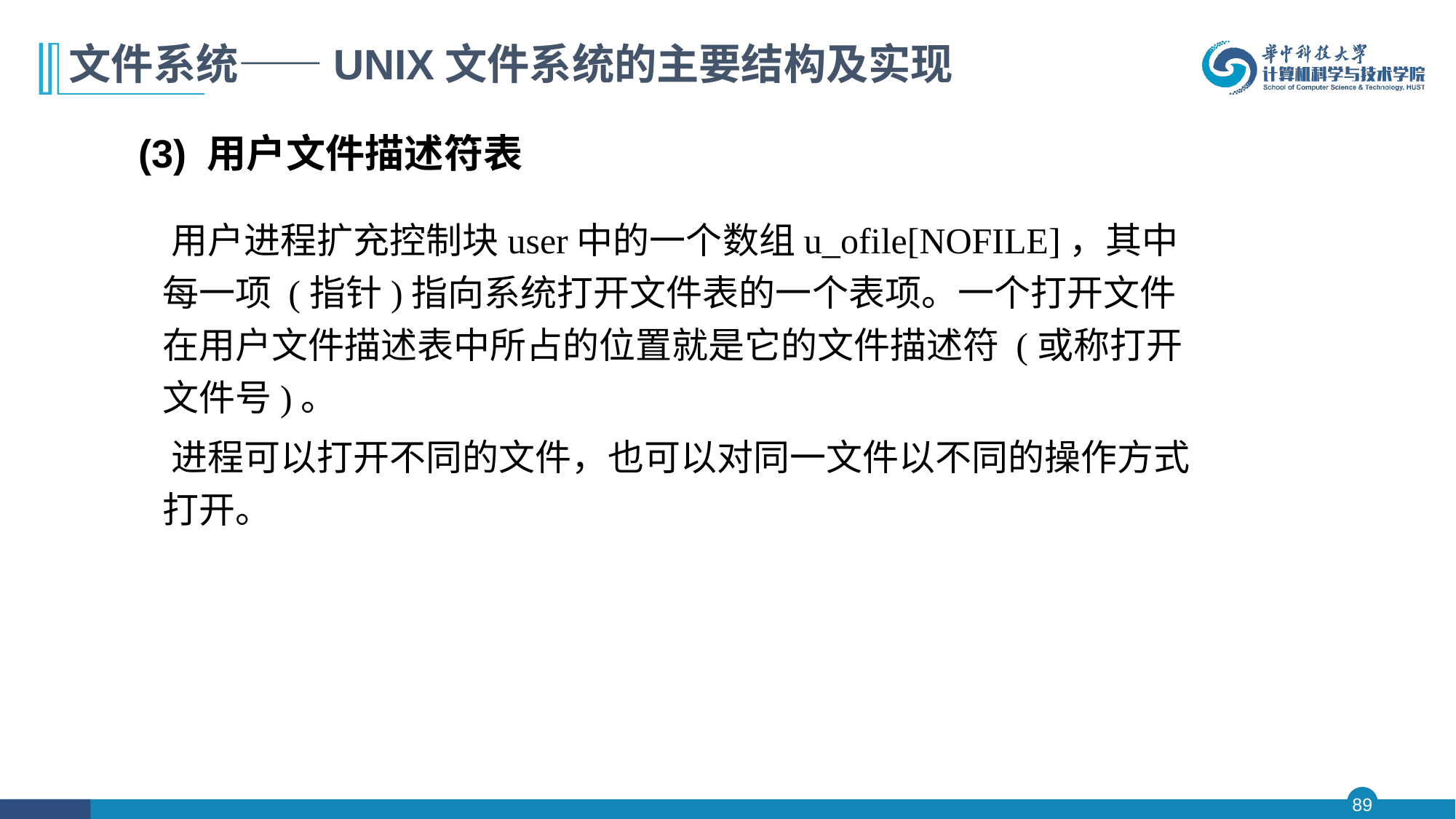

# 文件系统——UNIX文件系统的主要结构及实现
(3) 用户文件描述符表
     用户进程扩充控制块user中的一个数组u_ofile[NOFILE]，其中每一项 (指针)指向系统打开文件表的一个表项。一个打开文件在用户文件描述表中所占的位置就是它的文件描述符 (或称打开文件号)。
     进程可以打开不同的文件，也可以对同一文件以不同的操作方式打开。